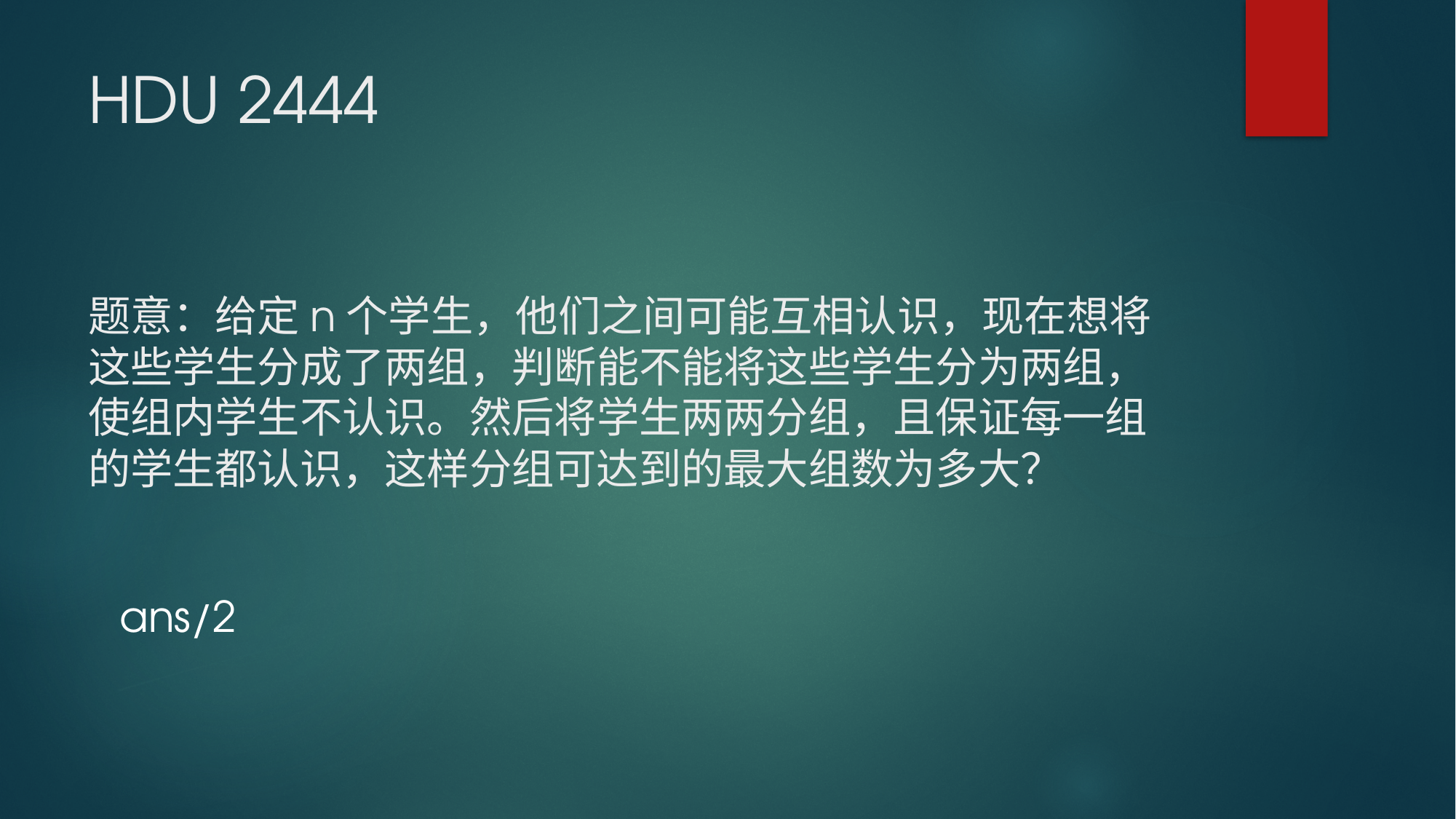

# HDU 2444 题意：给定n个学生，他们之间可能互相认识，现在想将这些学生分成了两组，判断能不能将这些学生分为两组，使组内学生不认识。然后将学生两两分组，且保证每一组的学生都认识，这样分组可达到的最大组数为多大？
ans/2